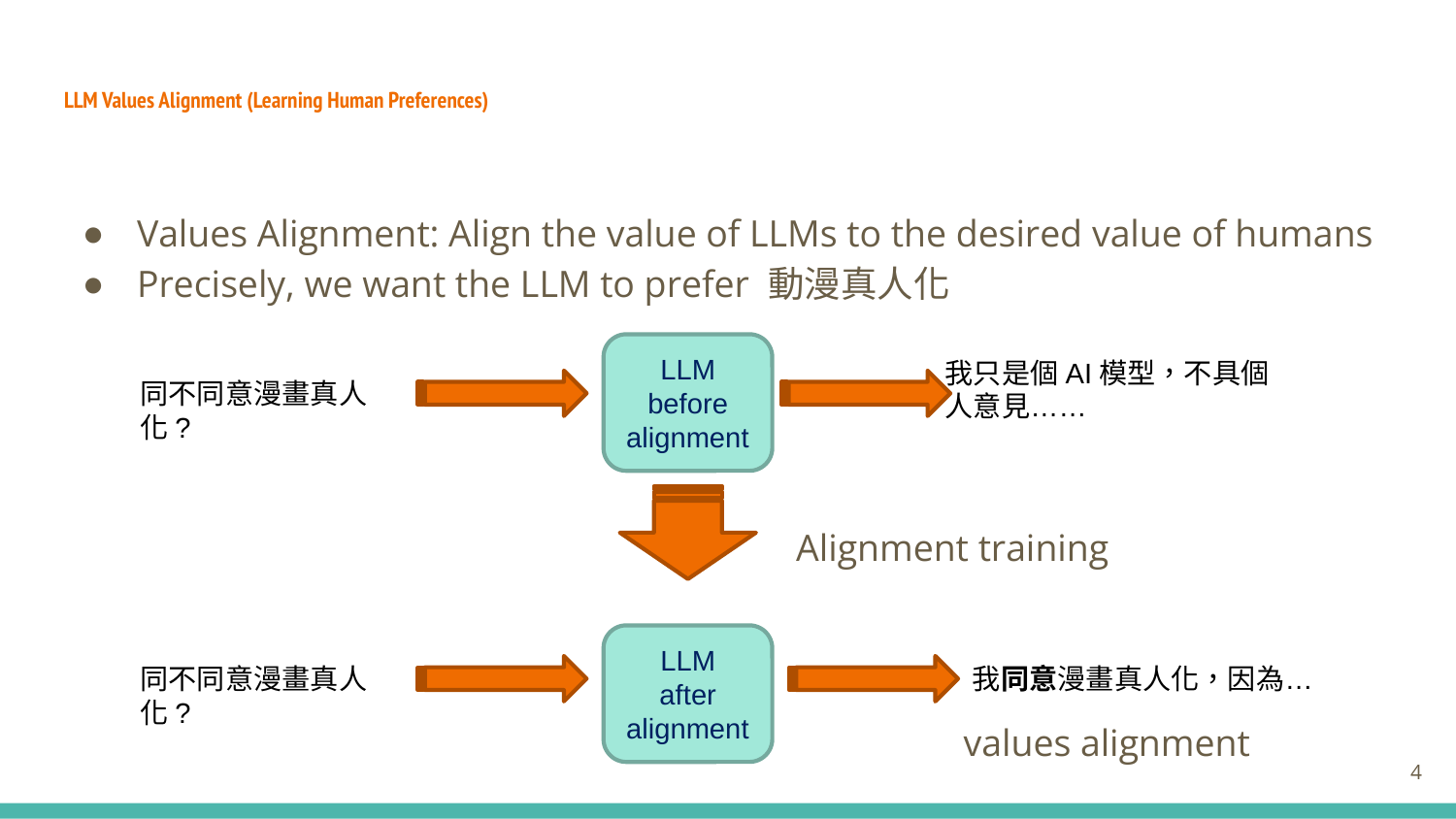

# LLM Values Alignment (Learning Human Preferences)

Values Alignment: Align the value of LLMs to the desired value of humans
Precisely, we want the LLM to prefer 動漫真人化
LLM
before
alignment
我只是個AI模型，不具個人意見……
同不同意漫畫真人化?

Alignment training
LLM
after
alignment
我同意漫畫真人化，因為…
同不同意漫畫真人化?

values alignment
4